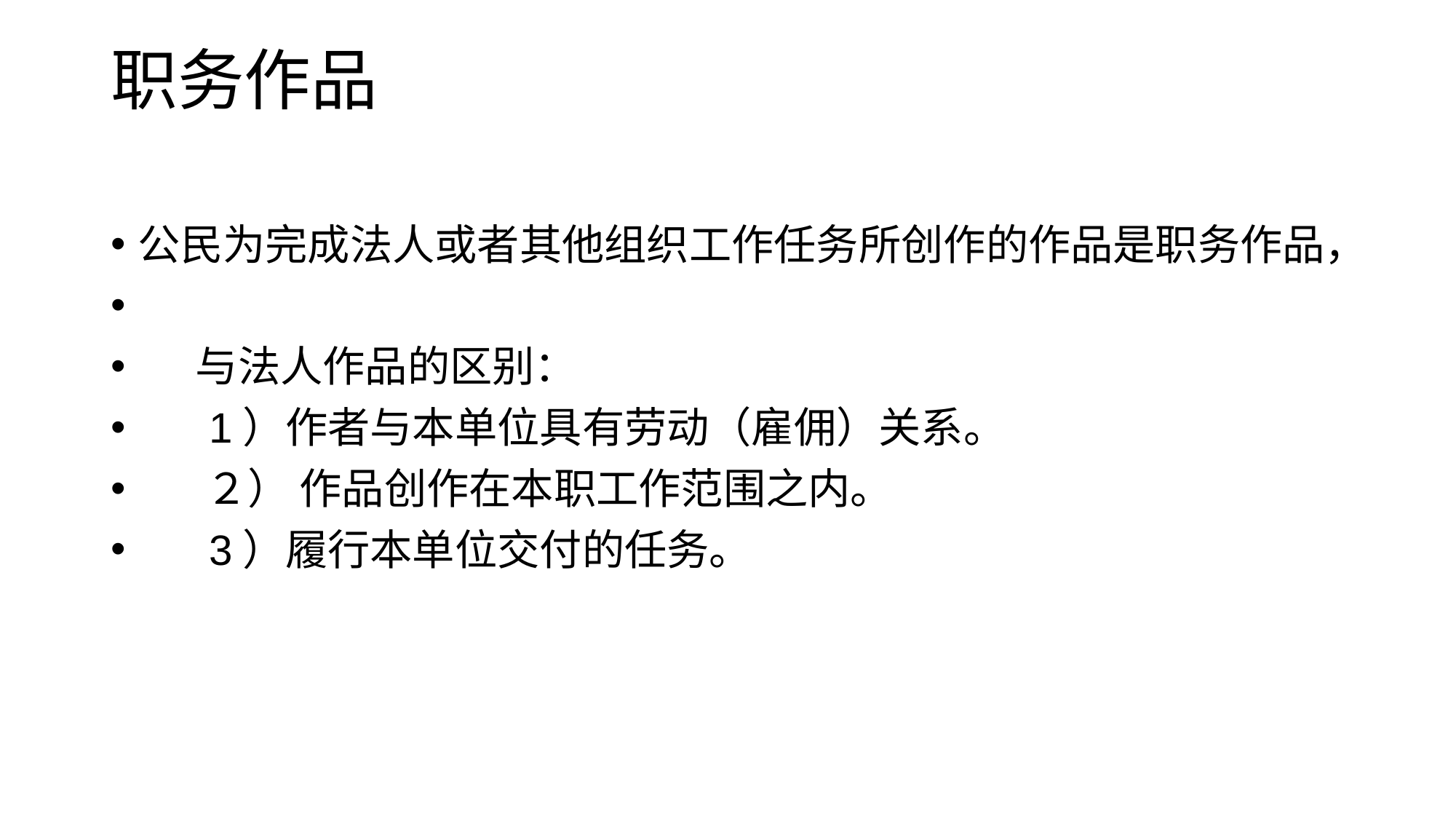

# 职务作品
公民为完成法人或者其他组织工作任务所创作的作品是职务作品，

     与法人作品的区别：
      1）作者与本单位具有劳动（雇佣）关系。
      ２） 作品创作在本职工作范围之内。
      3）履行本单位交付的任务。